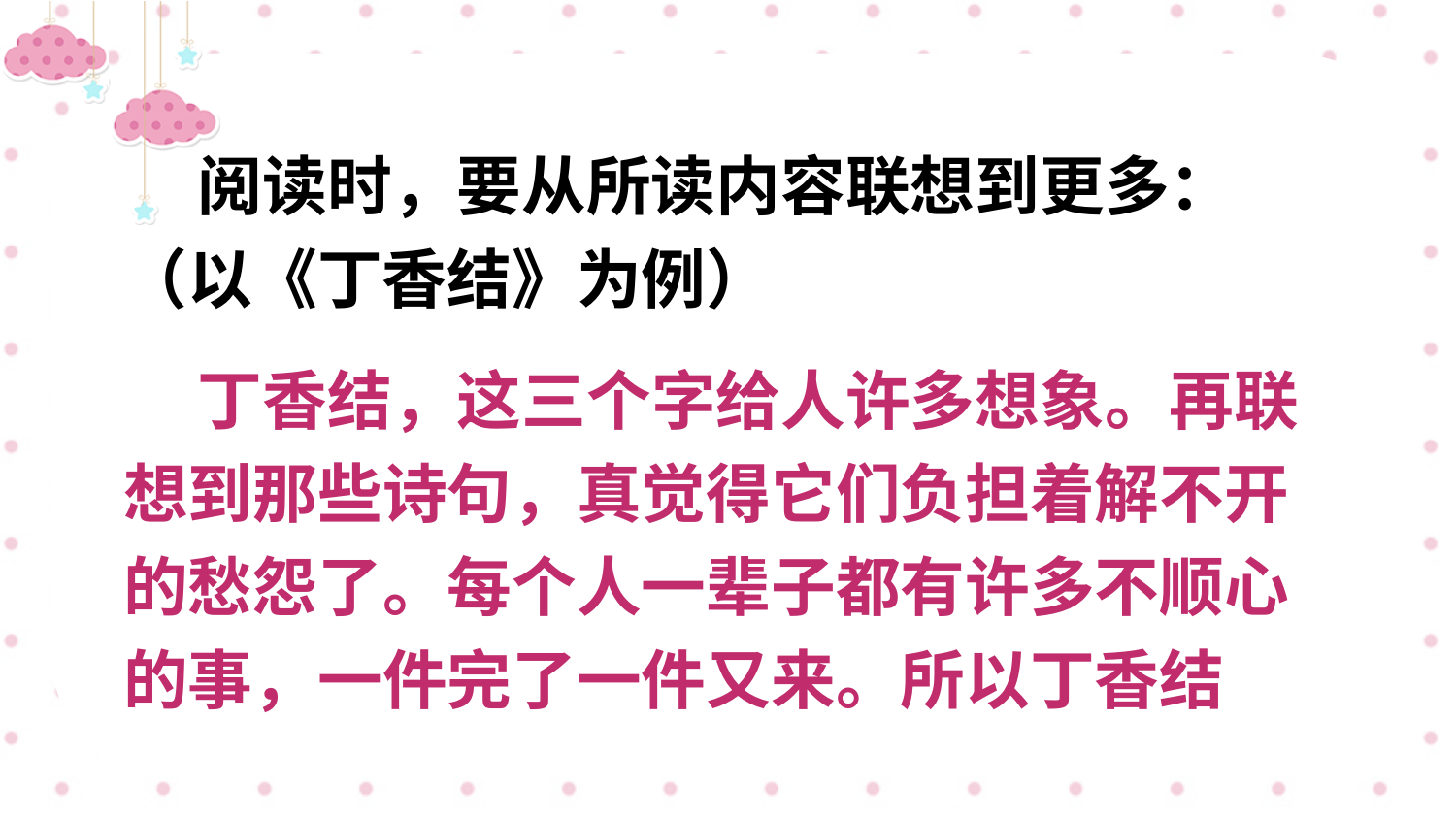

阅读时，要从所读内容联想到更多：
（以《丁香结》为例）
    丁香结，这三个字给人许多想象。再联想到那些诗句，真觉得它们负担着解不开的愁怨了。每个人一辈子都有许多不顺心的事，一件完了一件又来。所以丁香结